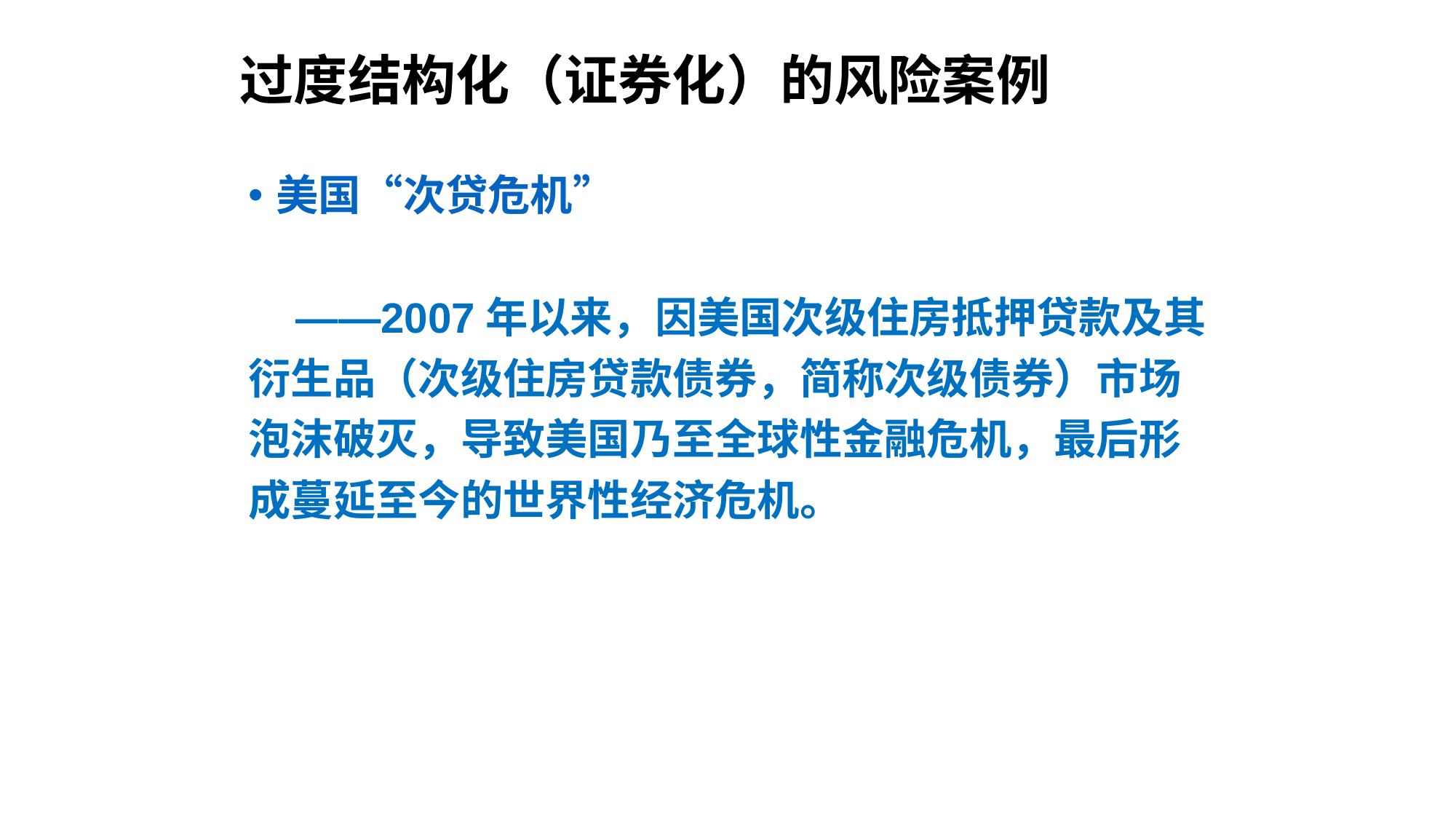

过度结构化（证券化）的风险案例
美国“次贷危机”

    ——2007年以来，因美国次级住房抵押贷款及其
衍生品（次级住房贷款债券，简称次级债券）市场
泡沫破灭，导致美国乃至全球性金融危机，最后形
成蔓延至今的世界性经济危机。